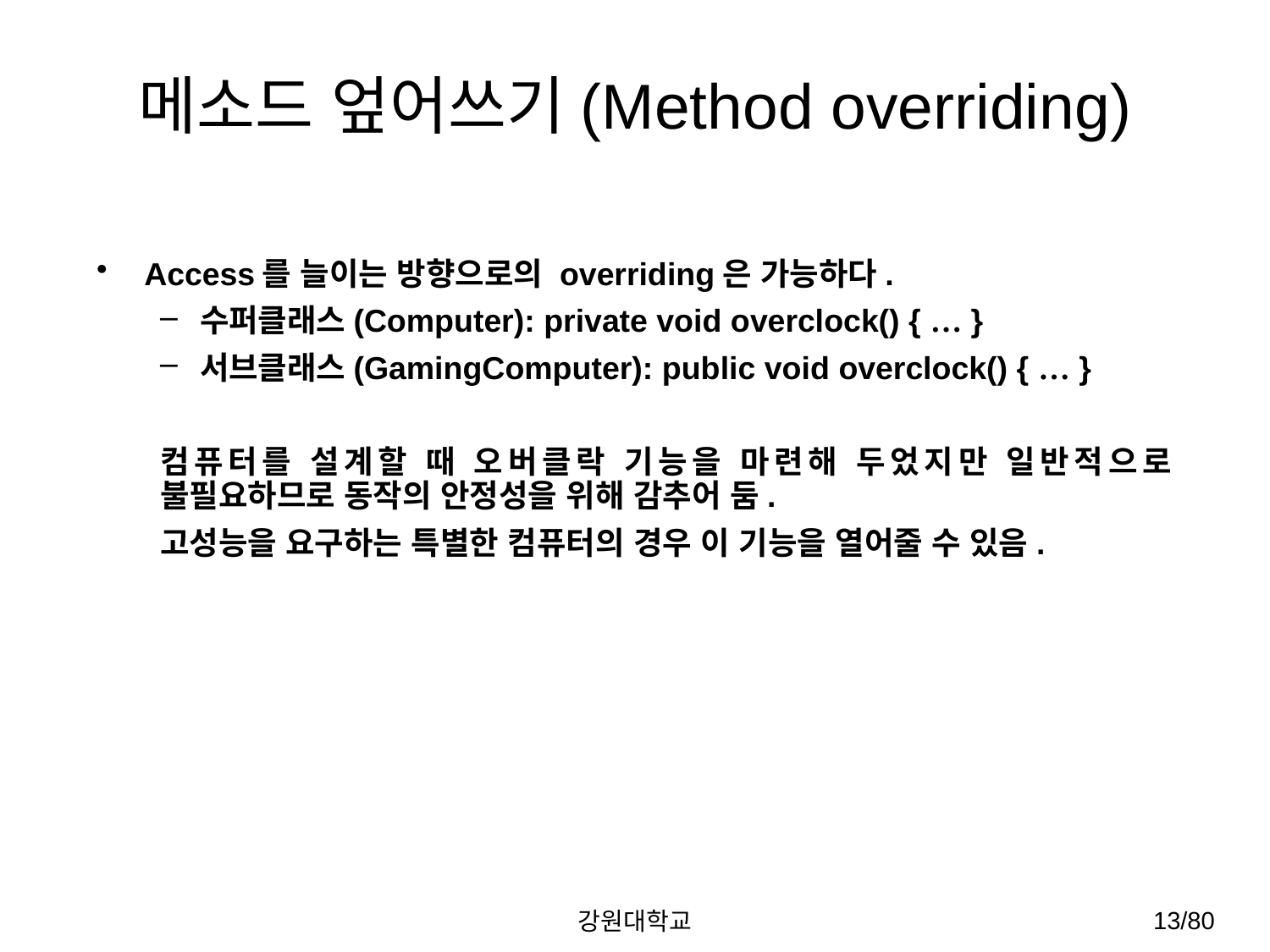

# 메소드 엎어쓰기(Method overriding)

Access를 늘이는 방향으로의 overriding은 가능하다.
수퍼클래스(Computer): private void overclock() { … }
서브클래스(GamingComputer): public void overclock() { … }

컴퓨터를 설계할 때 오버클락 기능을 마련해 두었지만 일반적으로 불필요하므로 동작의 안정성을 위해 감추어 둠.
고성능을 요구하는 특별한 컴퓨터의 경우 이 기능을 열어줄 수 있음.
강원대학교